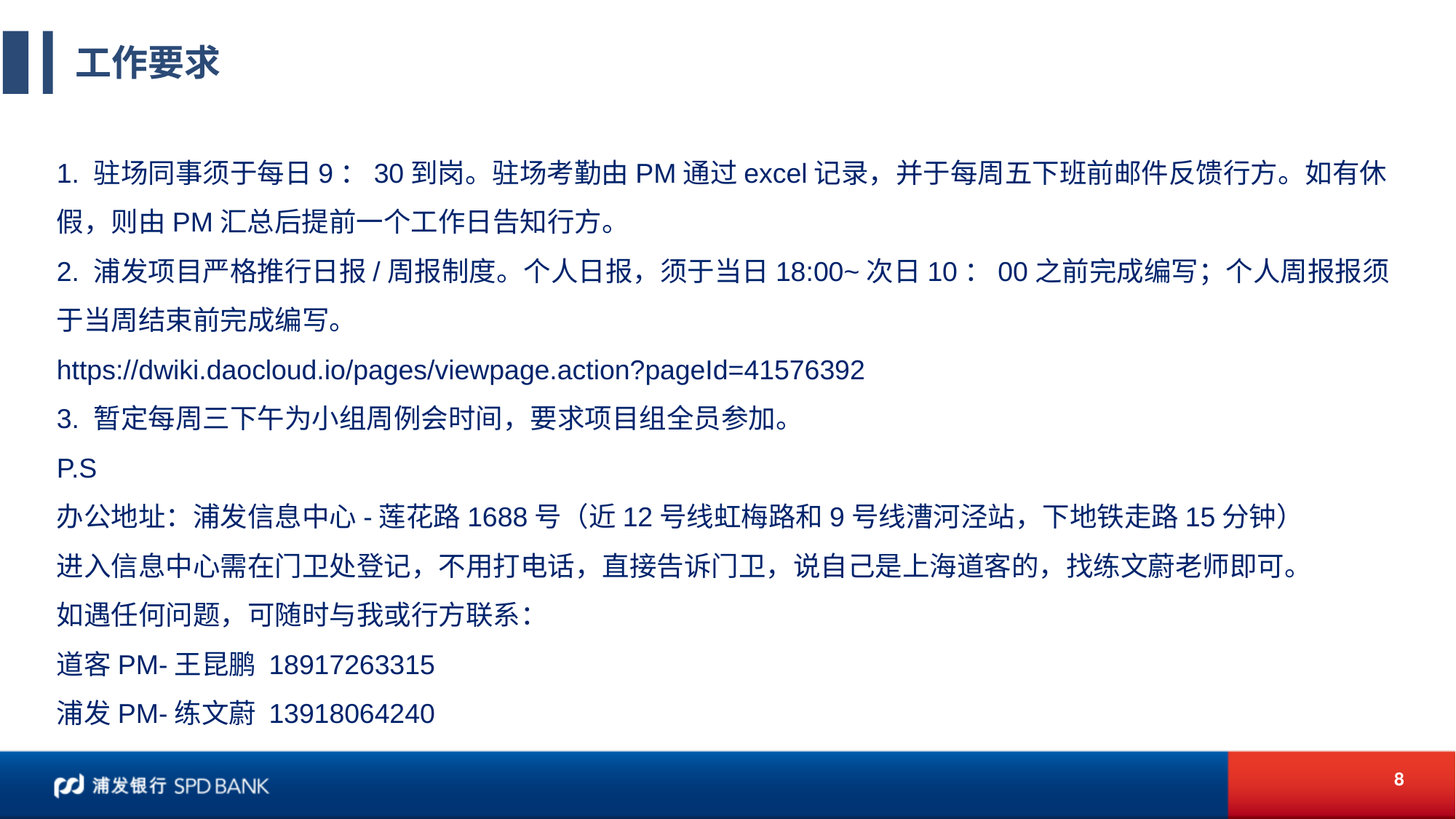

# 工作要求
1. 驻场同事须于每日9：30到岗。驻场考勤由PM通过excel记录，并于每周五下班前邮件反馈行方。如有休假，则由PM汇总后提前一个工作日告知行方。
2. 浦发项目严格推行日报/周报制度。个人日报，须于当日18:00~次日10：00之前完成编写；个人周报报须于当周结束前完成编写。
https://dwiki.daocloud.io/pages/viewpage.action?pageId=41576392
3. 暂定每周三下午为小组周例会时间，要求项目组全员参加。
P.S
办公地址：浦发信息中心-莲花路1688号（近12号线虹梅路和9号线漕河泾站，下地铁走路15分钟）
进入信息中心需在门卫处登记，不用打电话，直接告诉门卫，说自己是上海道客的，找练文蔚老师即可。
如遇任何问题，可随时与我或行方联系：
道客PM-王昆鹏 18917263315
浦发PM-练文蔚 13918064240

8